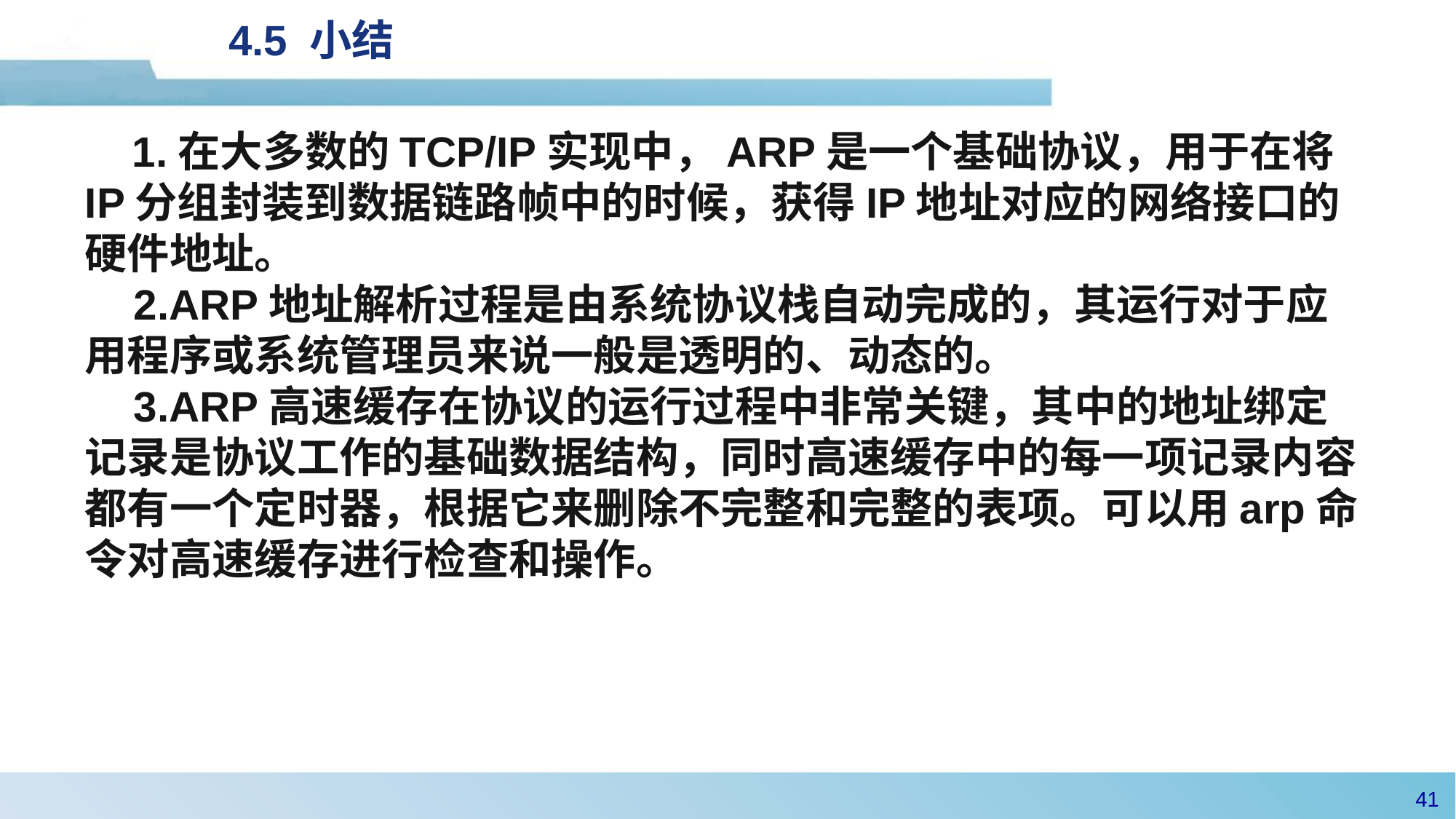

# 4.5 小结
    1.在大多数的TCP/IP实现中，ARP是一个基础协议，用于在将IP分组封装到数据链路帧中的时候，获得IP地址对应的网络接口的硬件地址。
    2.ARP地址解析过程是由系统协议栈自动完成的，其运行对于应用程序或系统管理员来说一般是透明的、动态的。
    3.ARP高速缓存在协议的运行过程中非常关键，其中的地址绑定记录是协议工作的基础数据结构，同时高速缓存中的每一项记录内容都有一个定时器，根据它来删除不完整和完整的表项。可以用arp命令对高速缓存进行检查和操作。
41